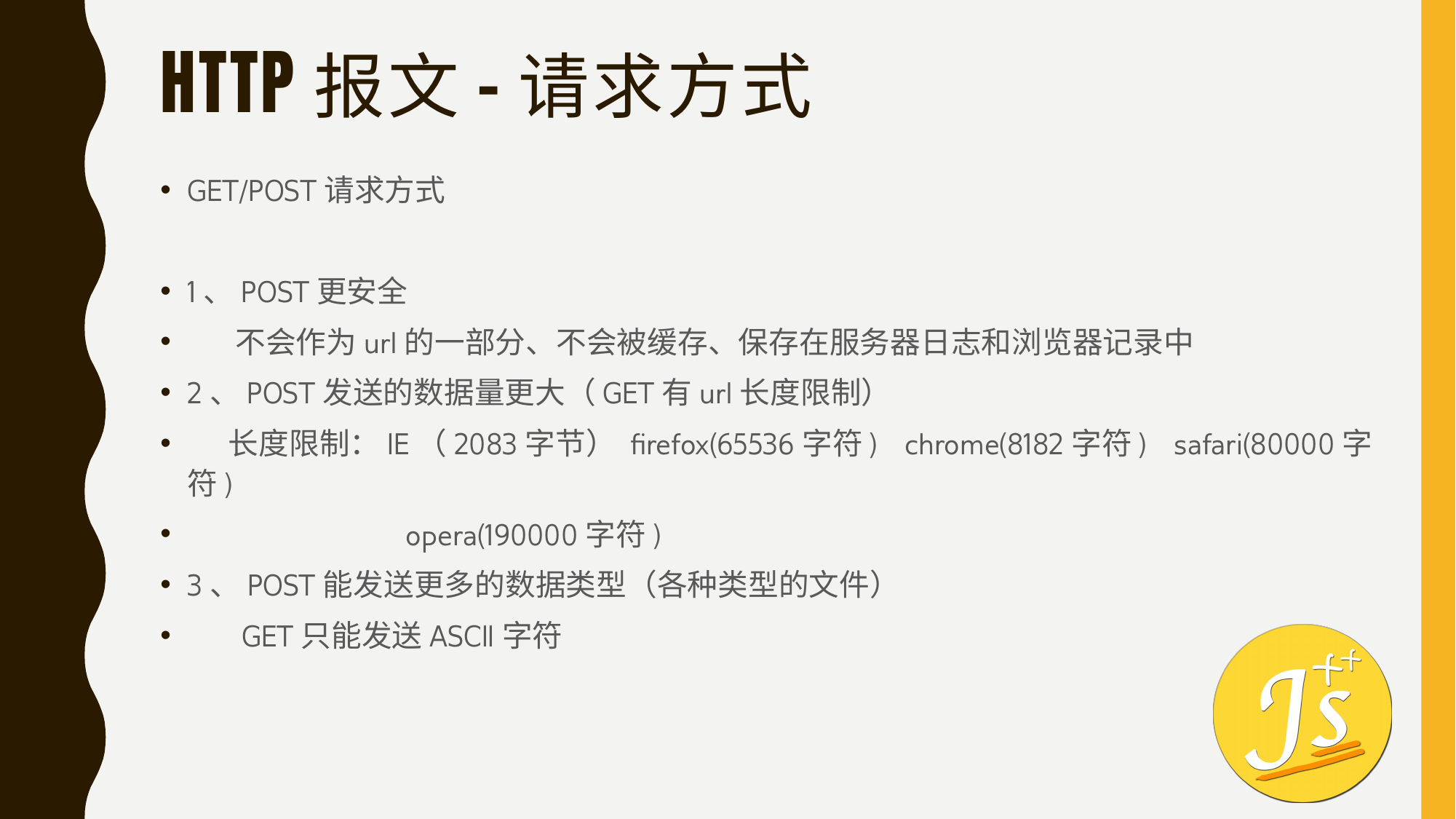

# HTTP报文-请求方式
GET/POST请求方式

1、POST更安全
      不会作为url的一部分、不会被缓存、保存在服务器日志和浏览器记录中
2、POST发送的数据量更大（GET有url长度限制）
     长度限制：IE（2083字节） firefox(65536字符)   chrome(8182字符)   safari(80000字符)
                        opera(190000字符)
3、POST能发送更多的数据类型（各种类型的文件）
      GET只能发送ASCII字符